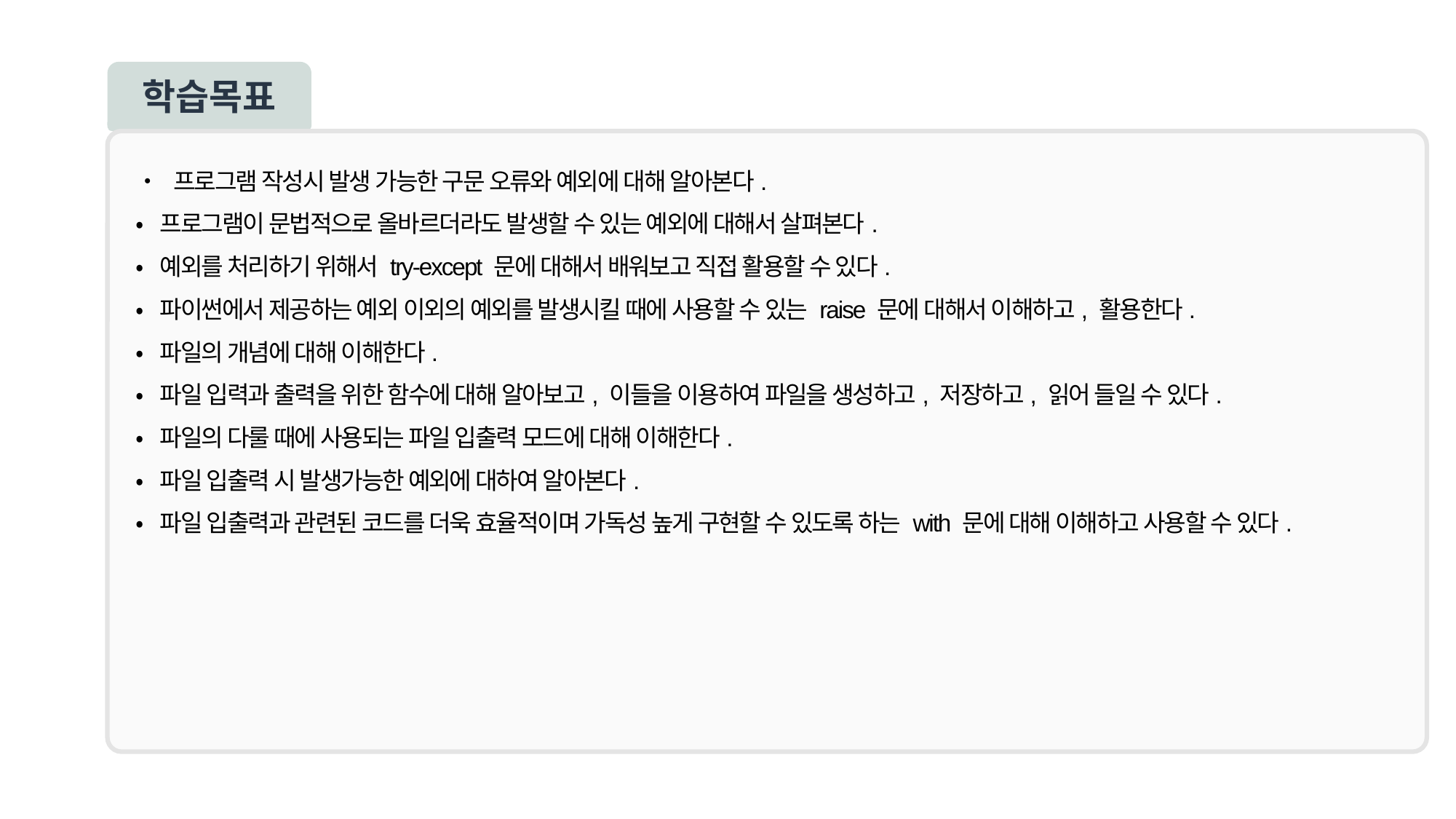

학습목표

•  프로그램 작성시 발생 가능한 구문 오류와 예외에 대해 알아본다.
•  프로그램이 문법적으로 올바르더라도 발생할 수 있는 예외에 대해서 살펴본다.
•  예외를 처리하기 위해서 try-except 문에 대해서 배워보고 직접 활용할 수 있다.
•  파이썬에서 제공하는 예외 이외의 예외를 발생시킬 때에 사용할 수 있는 raise 문에 대해서 이해하고, 활용한다.
•  파일의 개념에 대해 이해한다.
•  파일 입력과 출력을 위한 함수에 대해 알아보고, 이들을 이용하여 파일을 생성하고, 저장하고, 읽어 들일 수 있다.
•  파일의 다룰 때에 사용되는 파일 입출력 모드에 대해 이해한다.
•  파일 입출력 시 발생가능한 예외에 대하여 알아본다.
•  파일 입출력과 관련된 코드를 더욱 효율적이며 가독성 높게 구현할 수 있도록 하는 with 문에 대해 이해하고 사용할 수 있다.